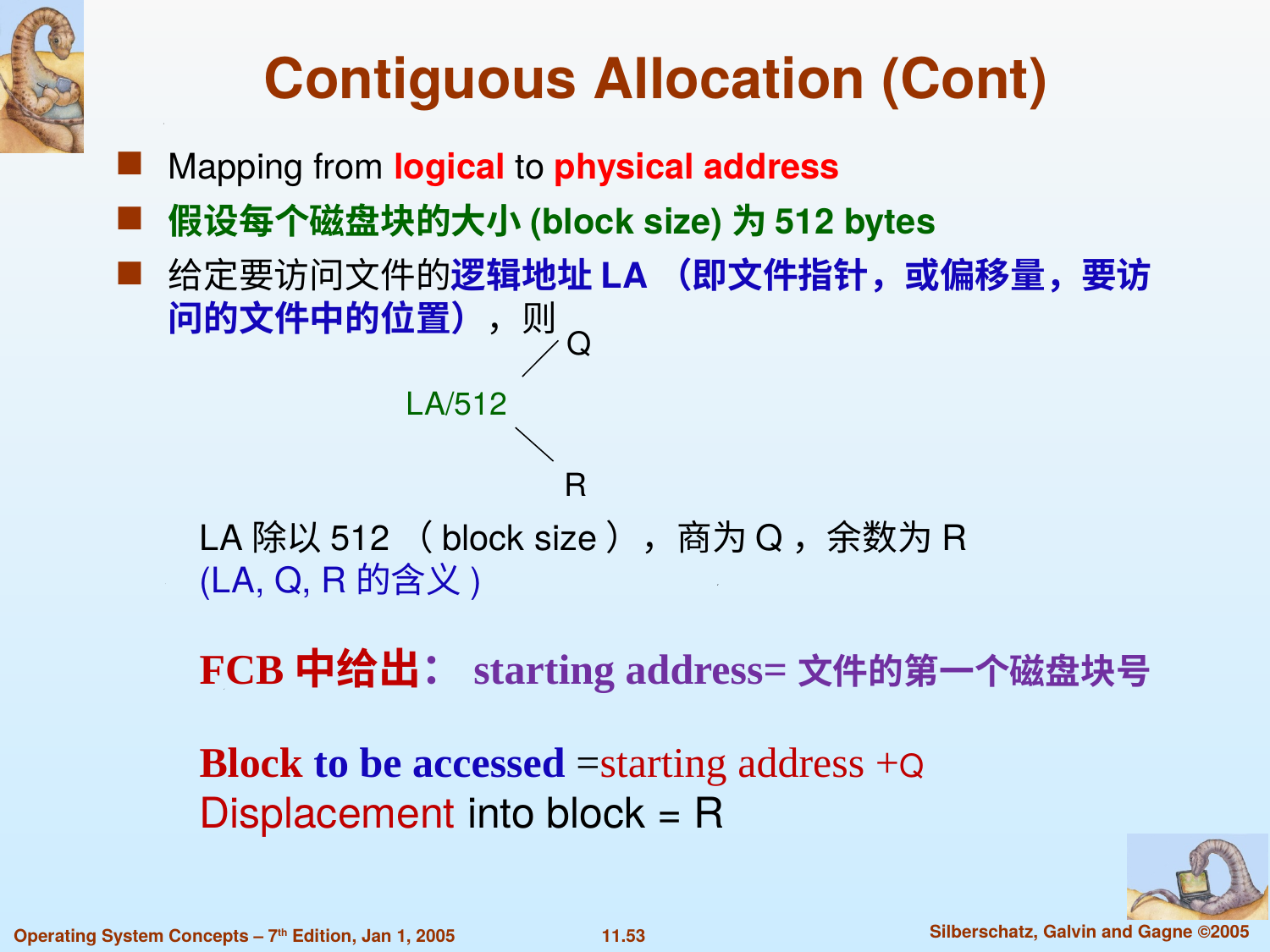

Contiguous Allocation (Cont)
Mapping from logical to physical address
假设每个磁盘块的大小(block size)为512 bytes
给定要访问文件的逻辑地址LA（即文件指针，或偏移量，要访问的文件中的位置），则

Q

LA/512

R
LA除以512（block size），商为Q，余数为R
(LA, Q, R的含义)

FCB中给出：starting address=文件的第一个磁盘块号

Block to be accessed =starting address +Q
Displacement into block = R